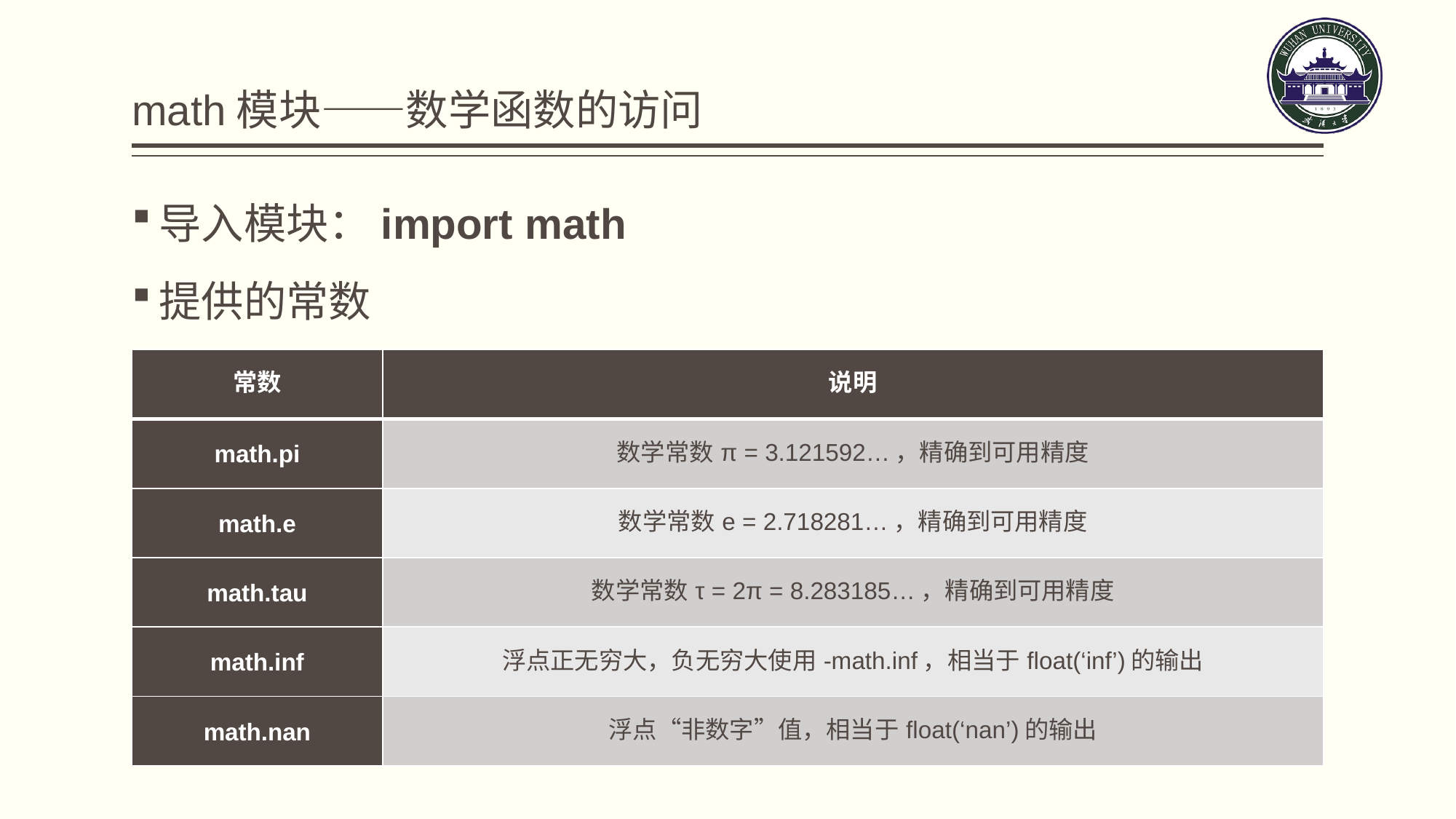

# math模块——数学函数的访问
导入模块：import math
提供的常数

| 常数 | 说明 |
| --- | --- |
| math.pi | 数学常数π = 3.121592…，精确到可用精度 |
| math.e | 数学常数e = 2.718281…，精确到可用精度 |
| math.tau | 数学常数τ = 2π = 8.283185…，精确到可用精度 |
| math.inf | 浮点正无穷大，负无穷大使用-math.inf，相当于float(‘inf’)的输出 |
| math.nan | 浮点“非数字”值，相当于float(‘nan’)的输出 |